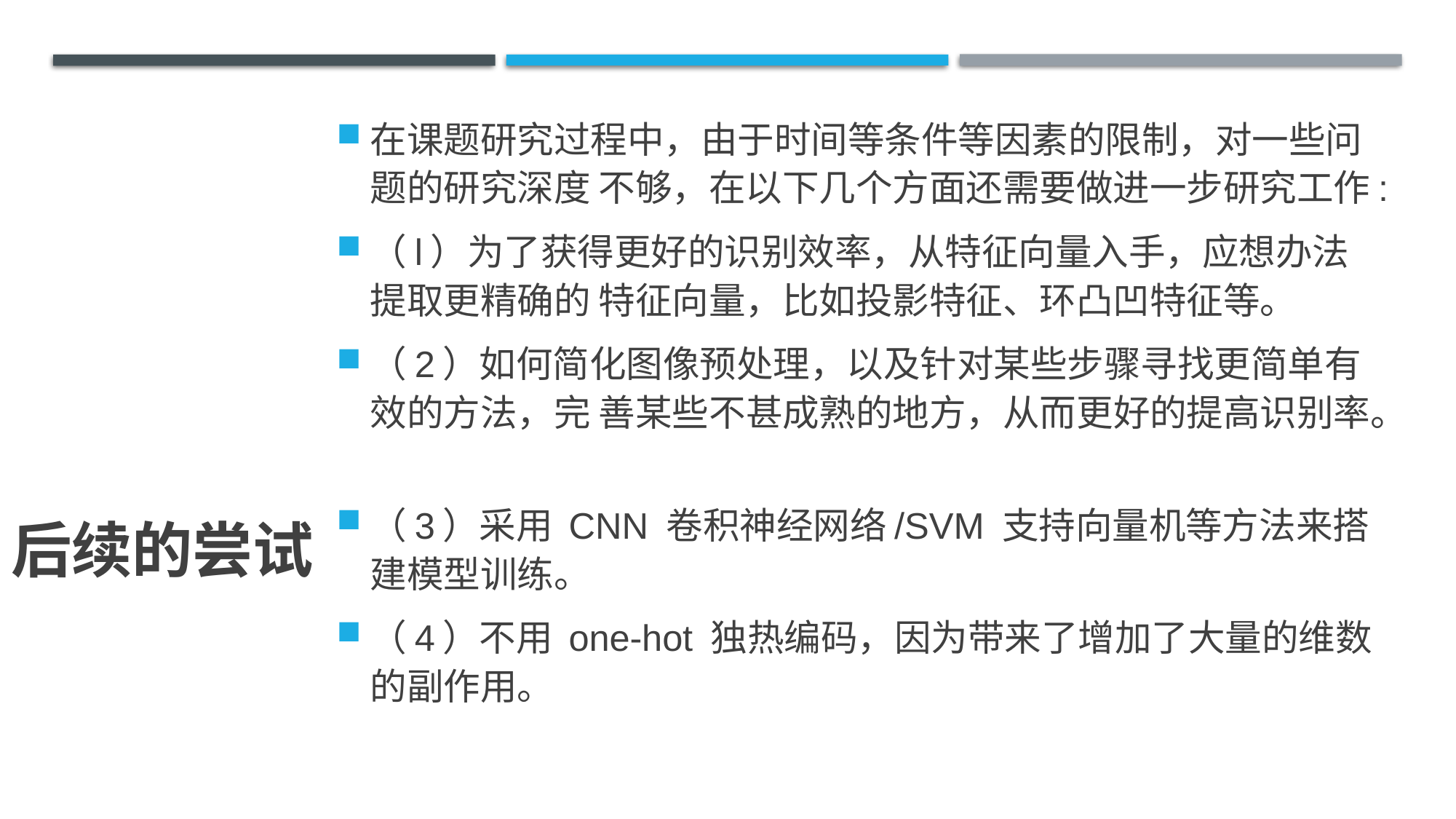

在课题研究过程中，由于时间等条件等因素的限制，对一些问题的研究深度 不够，在以下几个方面还需要做进一步研究工作:
（l）为了获得更好的识别效率，从特征向量入手，应想办法提取更精确的 特征向量，比如投影特征、环凸凹特征等。
（2）如何简化图像预处理，以及针对某些步骤寻找更简单有效的方法，完 善某些不甚成熟的地方，从而更好的提高识别率。
（3）采用 CNN 卷积神经网络/SVM 支持向量机等方法来搭建模型训练。
（4）不用 one-hot 独热编码，因为带来了增加了大量的维数的副作用。
# 后续的尝试